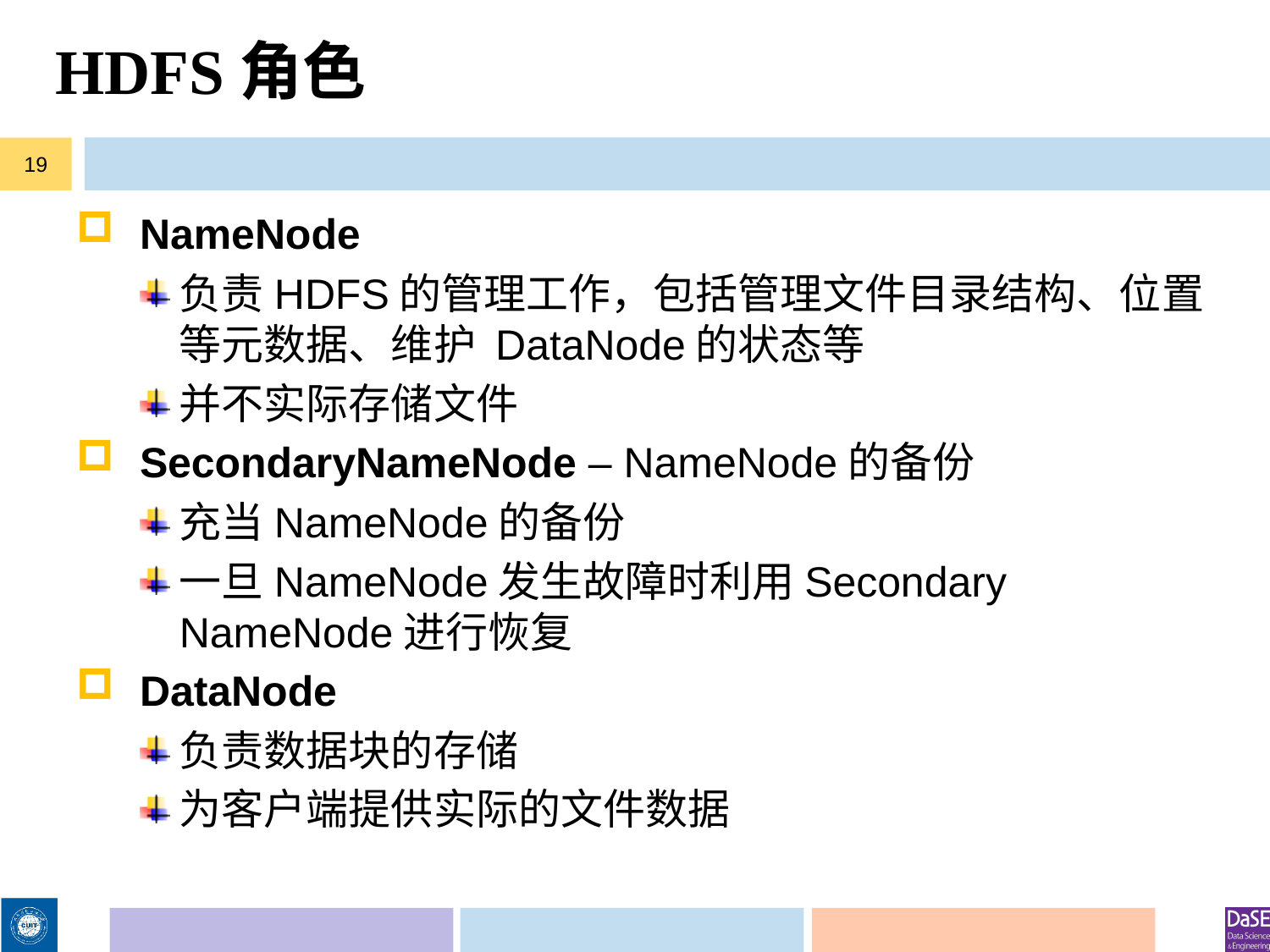

# HDFS角色
19
NameNode
负责HDFS的管理工作，包括管理文件目录结构、位置等元数据、维护 DataNode的状态等
并不实际存储文件
SecondaryNameNode – NameNode的备份
充当NameNode的备份
一旦NameNode发生故障时利用Secondary NameNode进行恢复
DataNode
负责数据块的存储
为客户端提供实际的文件数据